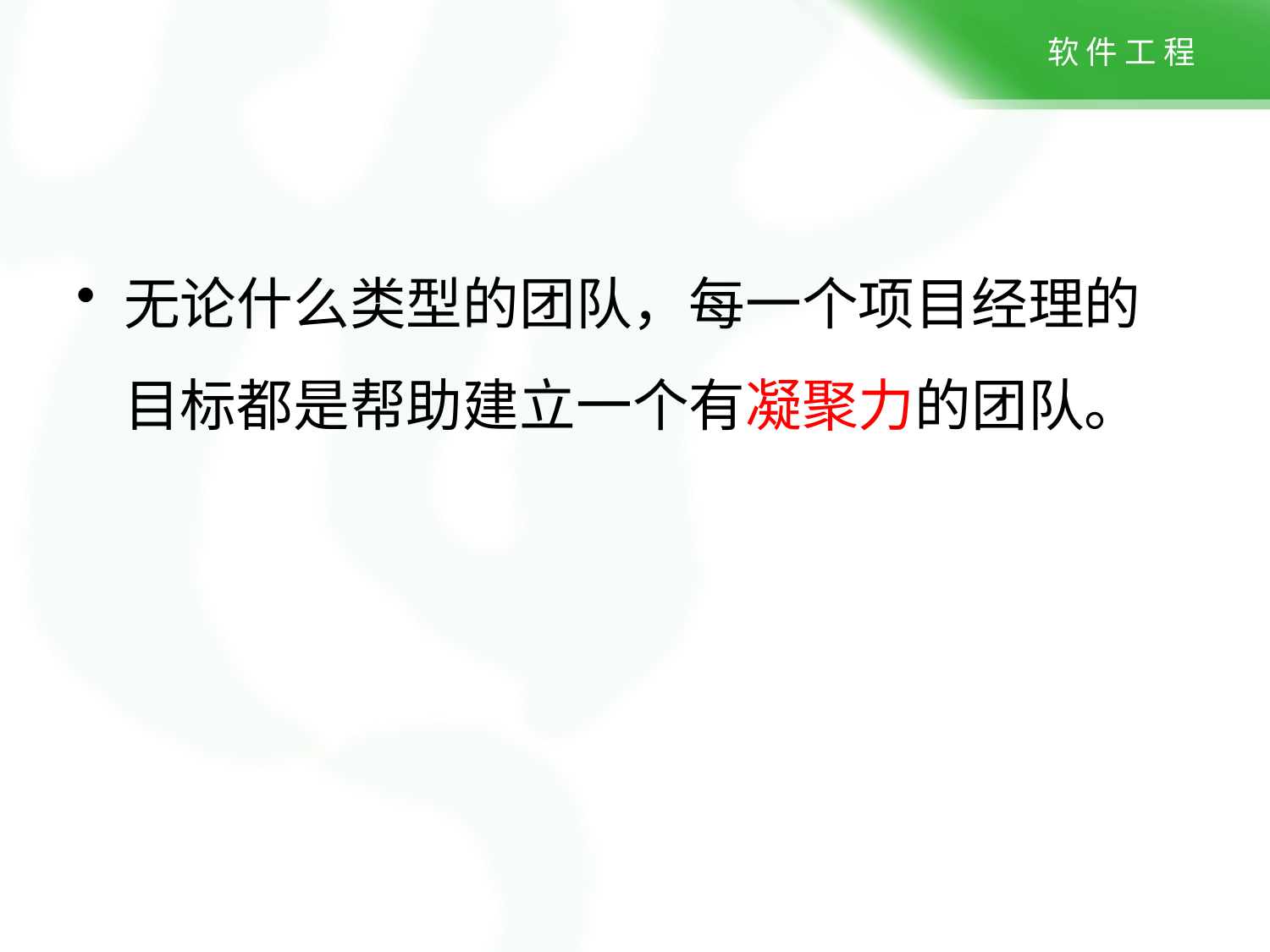

#
无论什么类型的团队，每一个项目经理的目标都是帮助建立一个有凝聚力的团队。